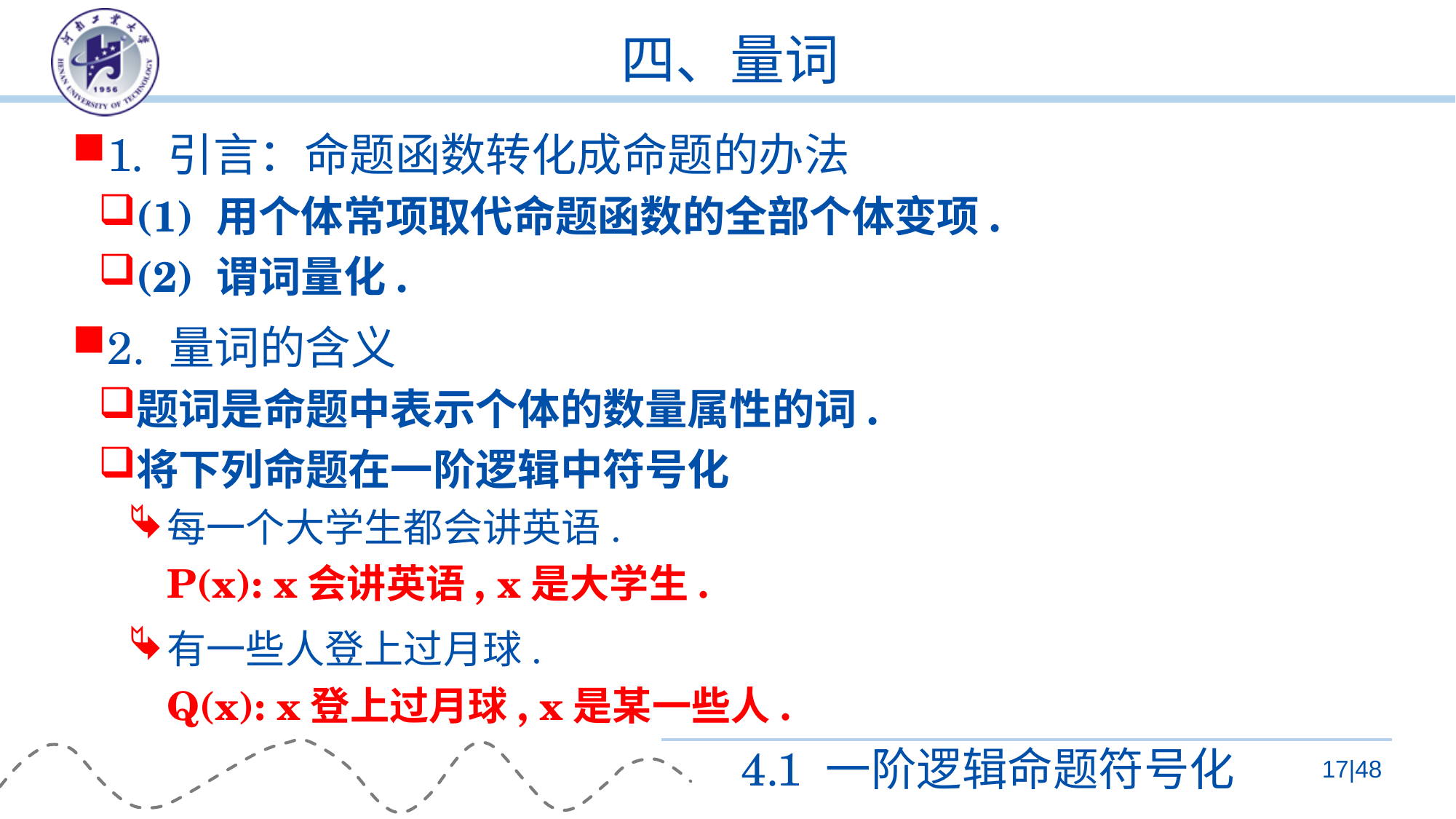

# 四、量词
1. 引言：命题函数转化成命题的办法
(1) 用个体常项取代命题函数的全部个体变项.
(2) 谓词量化.
2. 量词的含义
题词是命题中表示个体的数量属性的词.
将下列命题在一阶逻辑中符号化
每一个大学生都会讲英语.
P(x): x会讲英语, x是大学生.
有一些人登上过月球.
Q(x): x登上过月球, x是某一些人.
4.1 一阶逻辑命题符号化
17|48